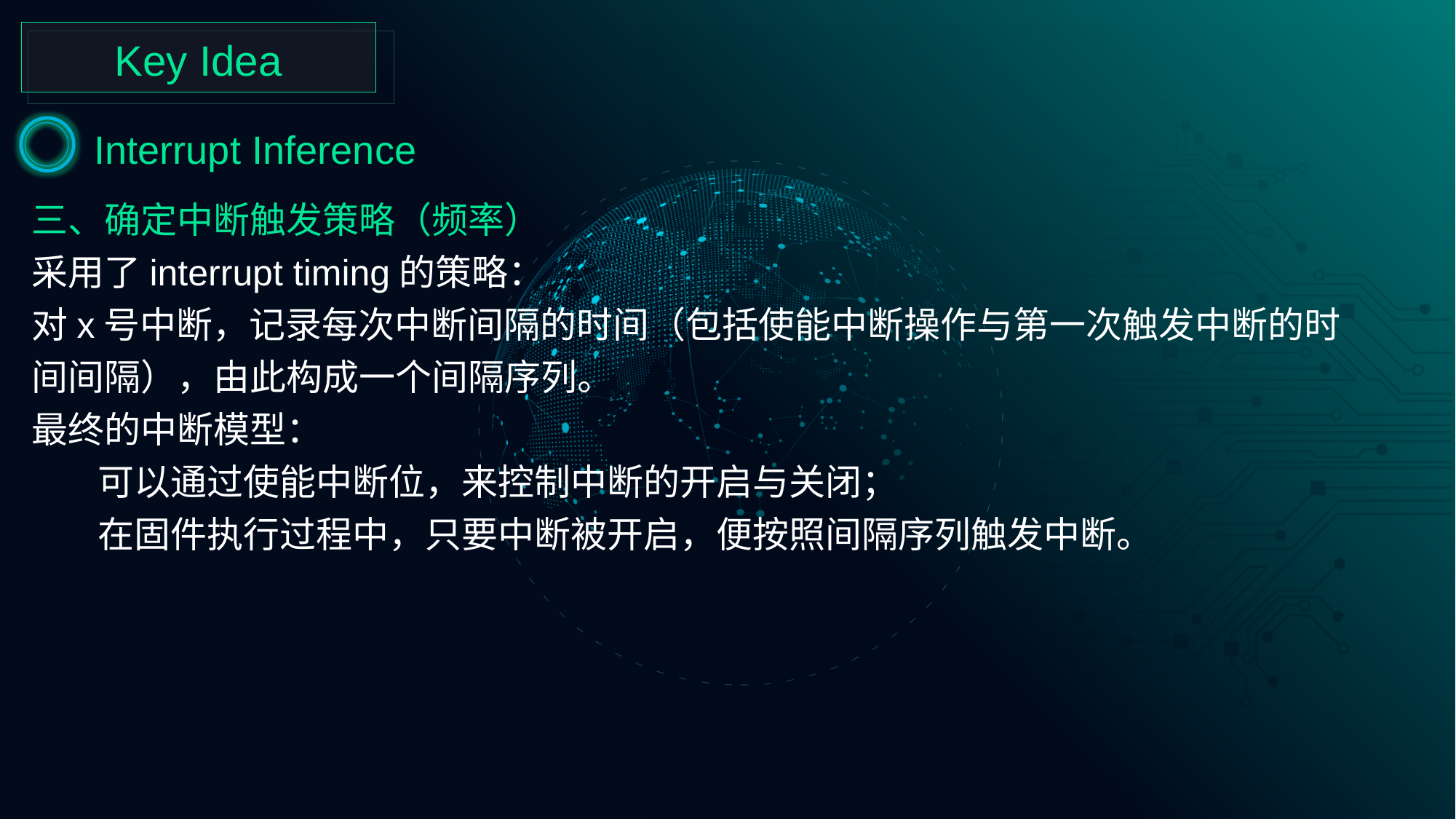

Key Idea

Interrupt Inference
三、确定中断触发策略（频率）
采用了interrupt timing的策略：
对x号中断，记录每次中断间隔的时间（包括使能中断操作与第一次触发中断的时间间隔），由此构成一个间隔序列。
最终的中断模型：
       可以通过使能中断位，来控制中断的开启与关闭；
       在固件执行过程中，只要中断被开启，便按照间隔序列触发中断。